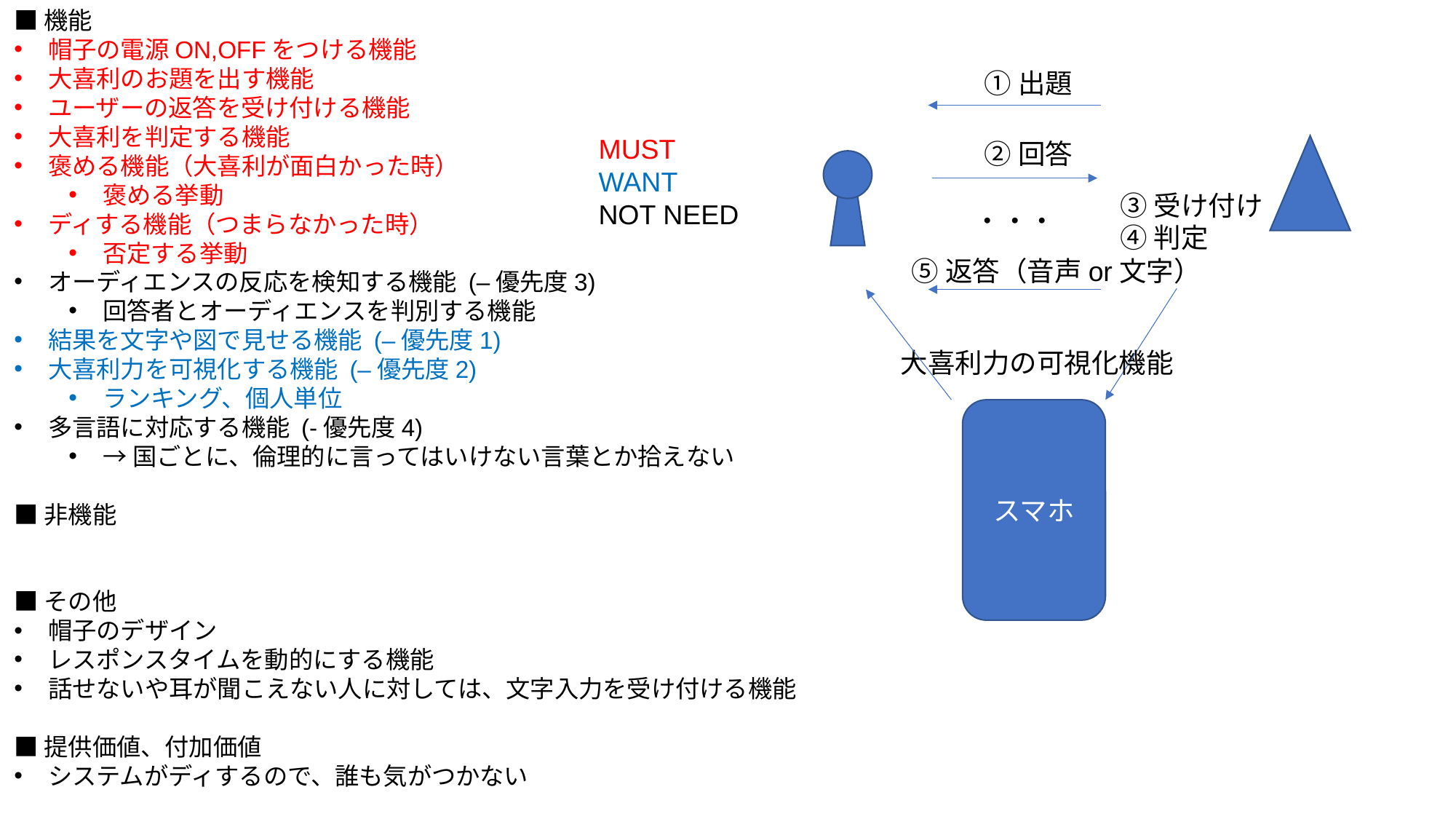

■機能
帽子の電源ON,OFFをつける機能
大喜利のお題を出す機能
ユーザーの返答を受け付ける機能
大喜利を判定する機能
褒める機能（大喜利が面白かった時）
褒める挙動
ディする機能（つまらなかった時）
否定する挙動
オーディエンスの反応を検知する機能 (–優先度3)
回答者とオーディエンスを判別する機能
結果を文字や図で見せる機能 (–優先度1)
大喜利力を可視化する機能 (–優先度2)
ランキング、個人単位
多言語に対応する機能 (-優先度4)
→国ごとに、倫理的に言ってはいけない言葉とか拾えない

■非機能

■その他
帽子のデザイン
レスポンスタイムを動的にする機能
話せないや耳が聞こえない人に対しては、文字入力を受け付ける機能

■提供価値、付加価値
システムがディするので、誰も気がつかない
①出題
MUST
WANT
NOT NEED
②回答

③受け付け

・・・
④判定
⑤返答（音声or文字）
大喜利力の可視化機能
スマホ